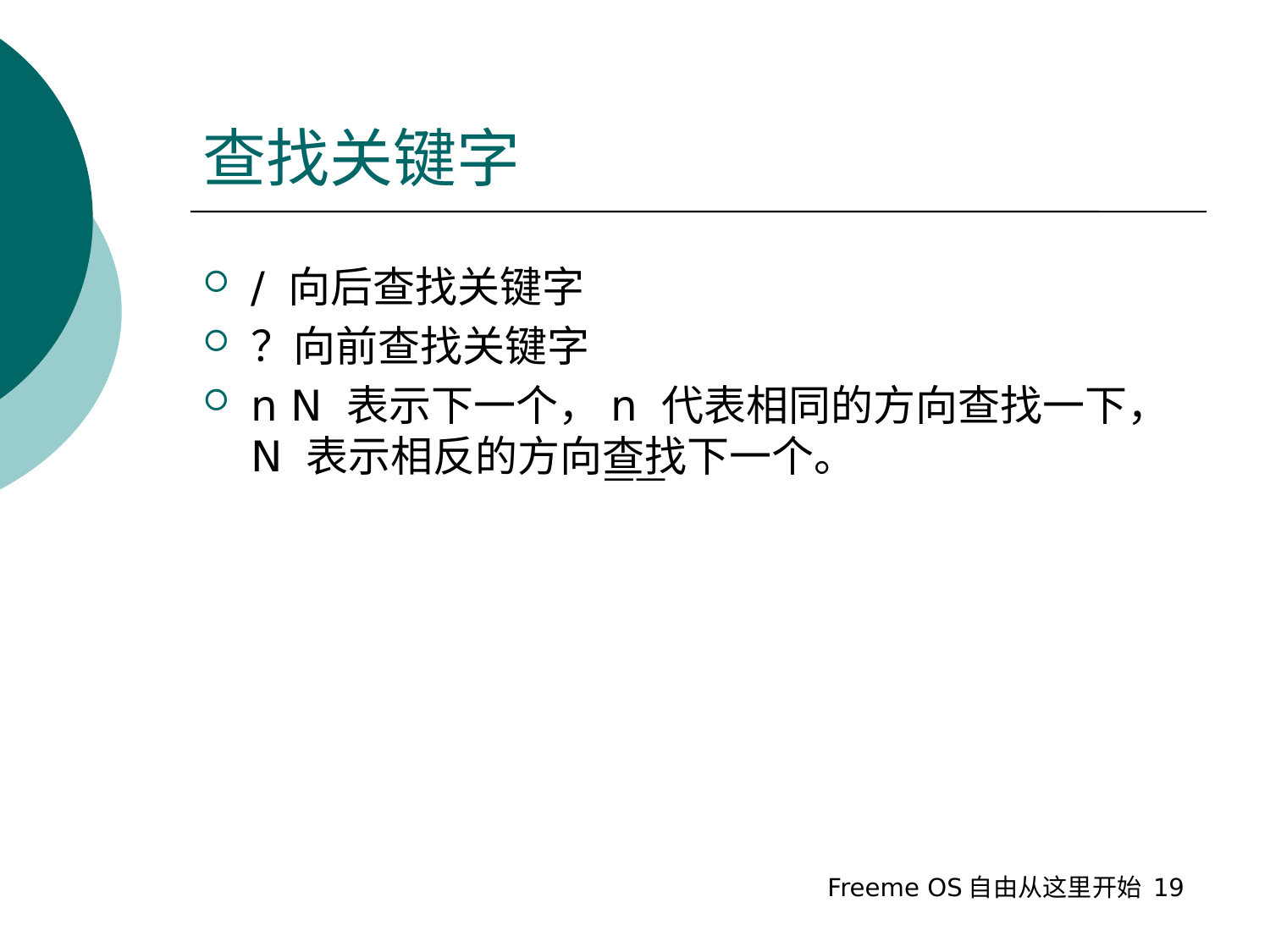

# 查找关键字
/ 向后查找关键字
？向前查找关键字
n N 表示下一个，n 代表相同的方向查找一下，N 表示相反的方向查找下一个。

——